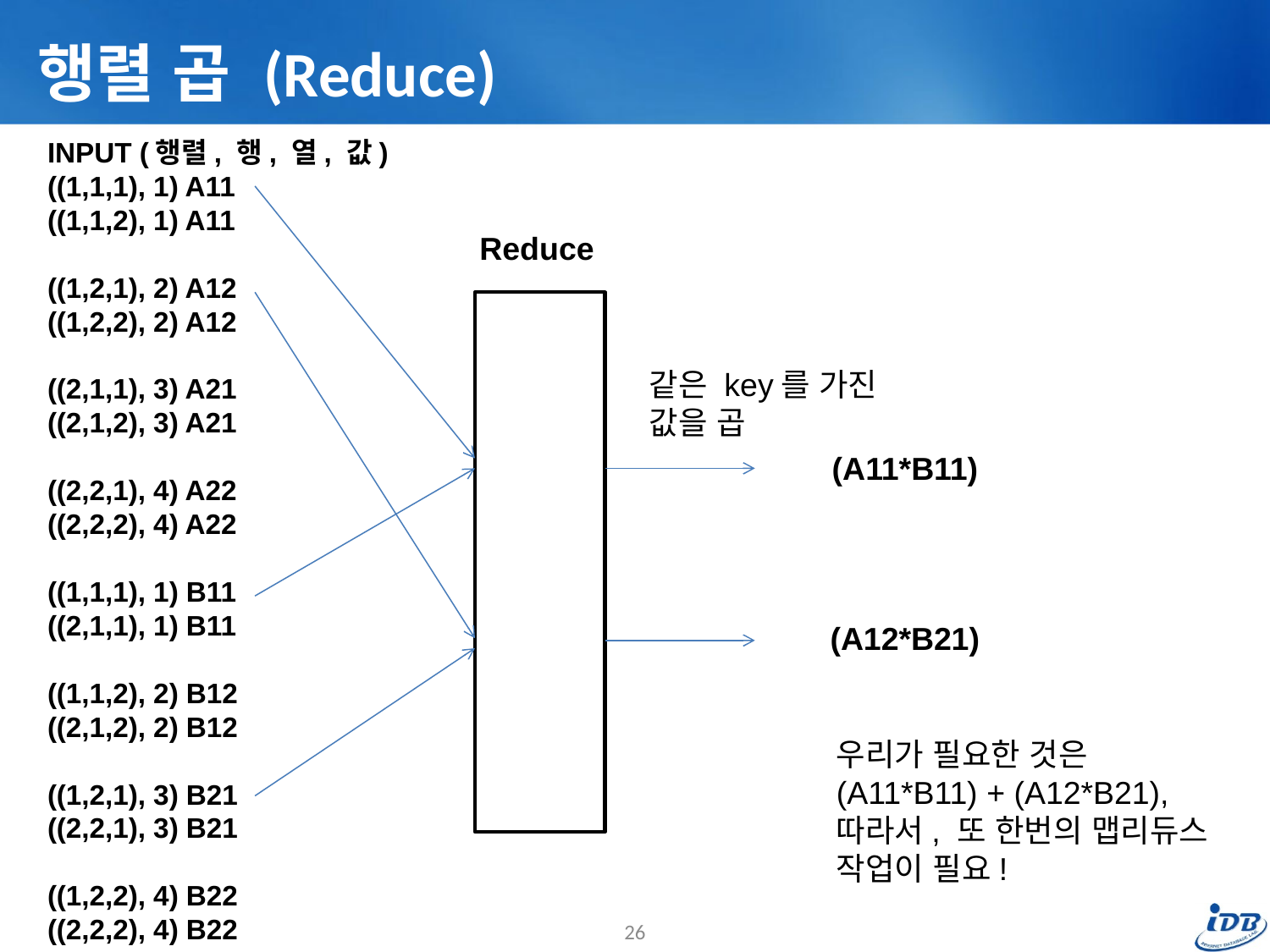

# 행렬 곱 (Reduce)
INPUT (행렬, 행, 열, 값)
((1,1,1), 1) A11
((1,1,2), 1) A11

((1,2,1), 2) A12
((1,2,2), 2) A12

((2,1,1), 3) A21
((2,1,2), 3) A21

((2,2,1), 4) A22
((2,2,2), 4) A22

((1,1,1), 1) B11
((2,1,1), 1) B11

((1,1,2), 2) B12
((2,1,2), 2) B12

((1,2,1), 3) B21
((2,2,1), 3) B21

((1,2,2), 4) B22
((2,2,2), 4) B22
Reduce

같은 key를 가진
값을 곱
(A11*B11)
(A12*B21)
우리가 필요한 것은
(A11*B11) + (A12*B21),
따라서, 또 한번의 맵리듀스
작업이 필요!
26